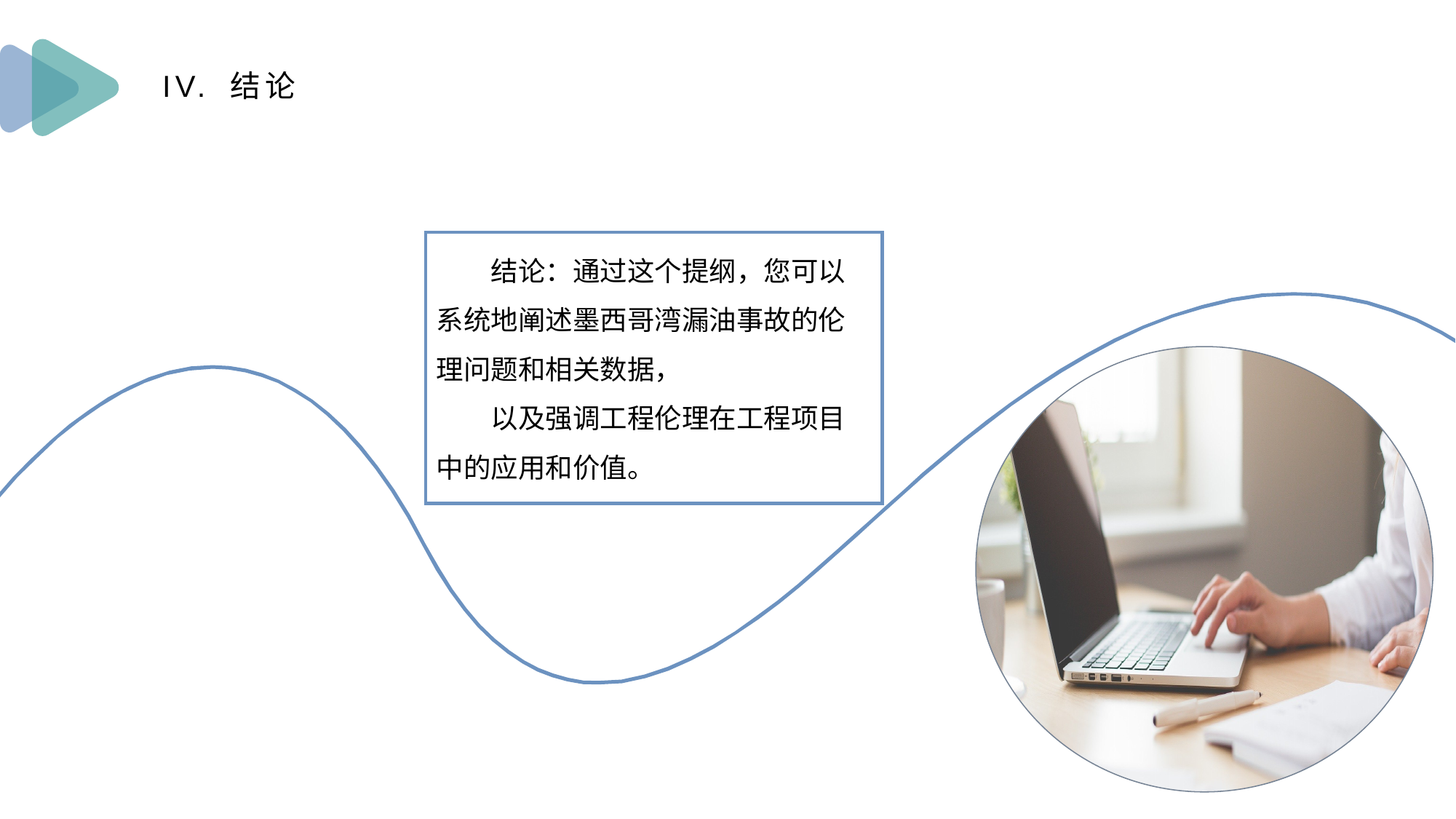

IV. 结论
结论：通过这个提纲，您可以系统地阐述墨西哥湾漏油事故的伦理问题和相关数据，
以及强调工程伦理在工程项目中的应用和价值。